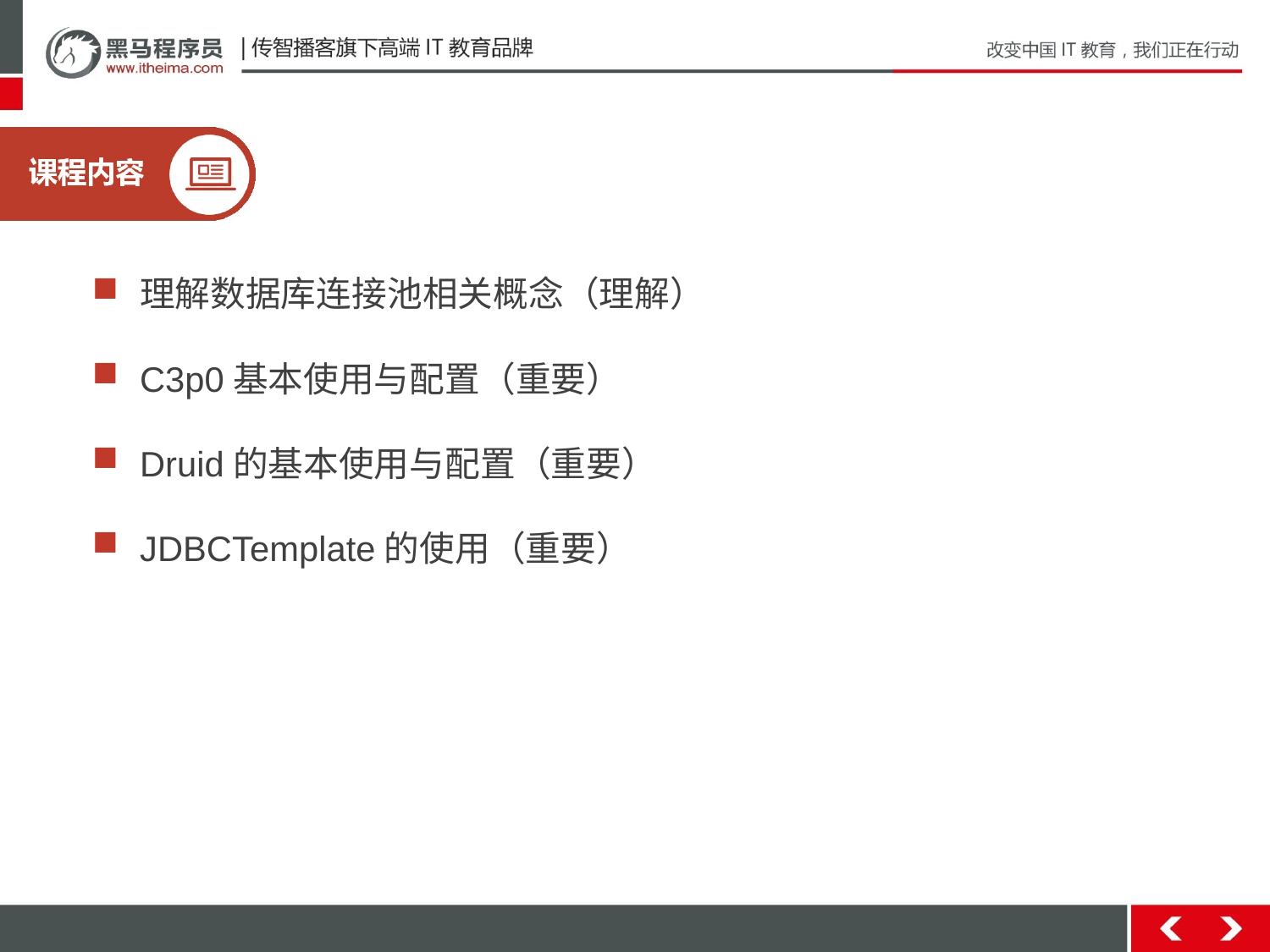

理解数据库连接池相关概念（理解）

C3p0基本使用与配置（重要）

Druid的基本使用与配置（重要）

JDBCTemplate的使用（重要）